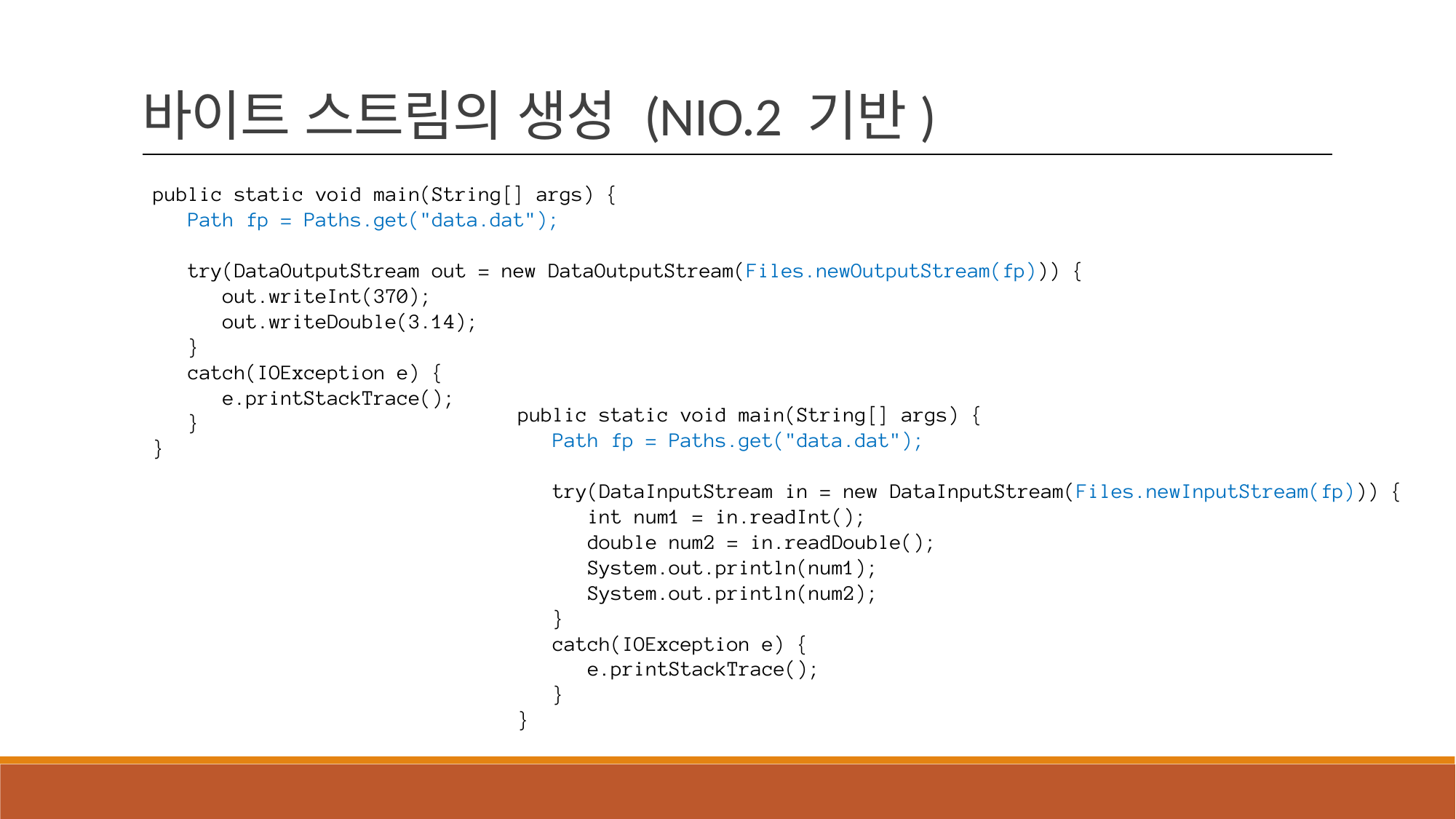

바이트 스트림의 생성 (NIO.2 기반)
public static void main(String[] args) {
   Path fp = Paths.get("data.dat");

   try(DataOutputStream out = new DataOutputStream(Files.newOutputStream(fp))) {
      out.writeInt(370);
      out.writeDouble(3.14);
   }
   catch(IOException e) {
      e.printStackTrace();
   }
}
public static void main(String[] args) {
   Path fp = Paths.get("data.dat");

   try(DataInputStream in = new DataInputStream(Files.newInputStream(fp))) {
      int num1 = in.readInt();
      double num2 = in.readDouble();
      System.out.println(num1);
      System.out.println(num2);
   }
   catch(IOException e) {
      e.printStackTrace();
   }
}